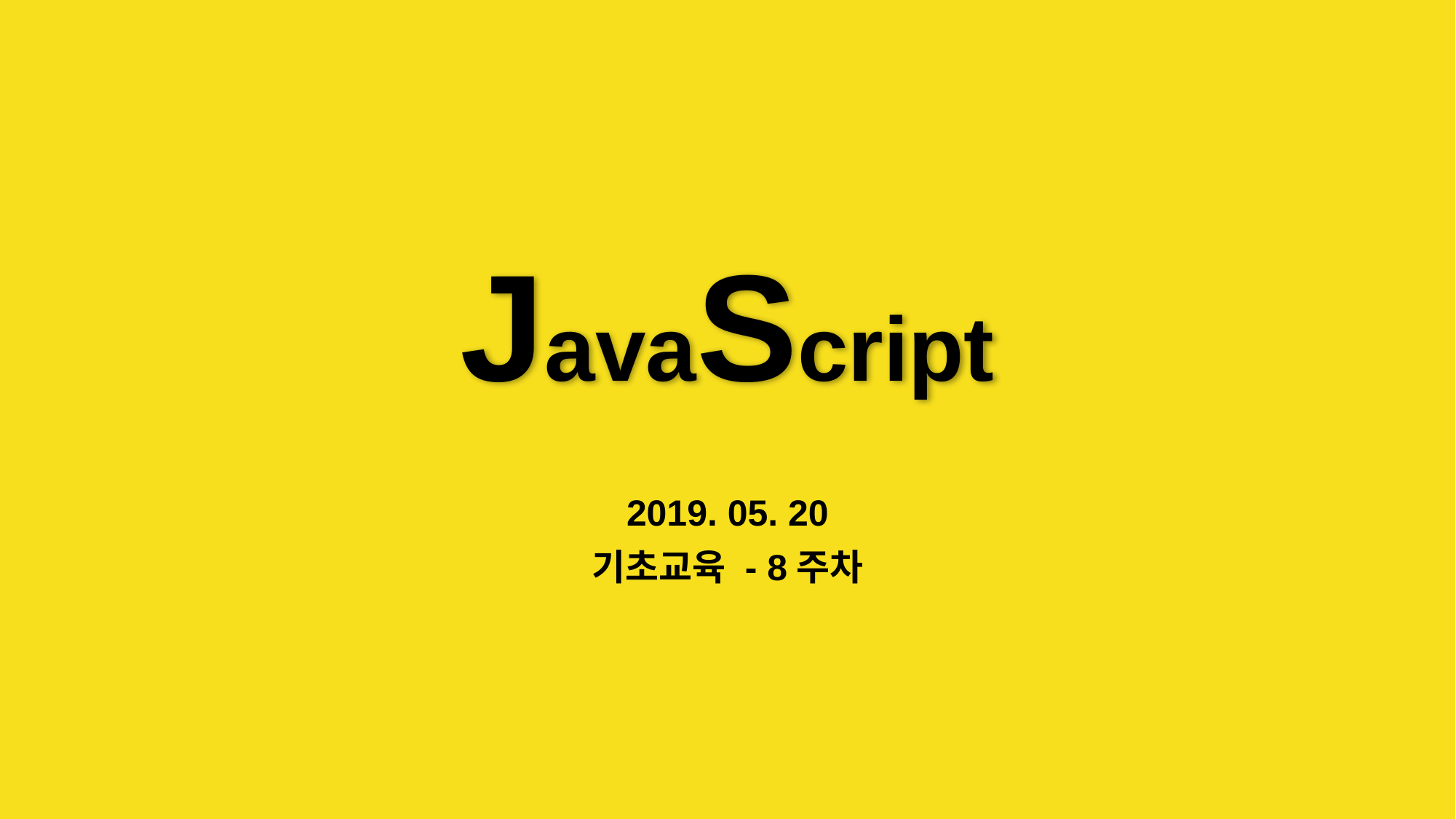

# JavaScript

2019. 05. 20
기초교육 - 8주차